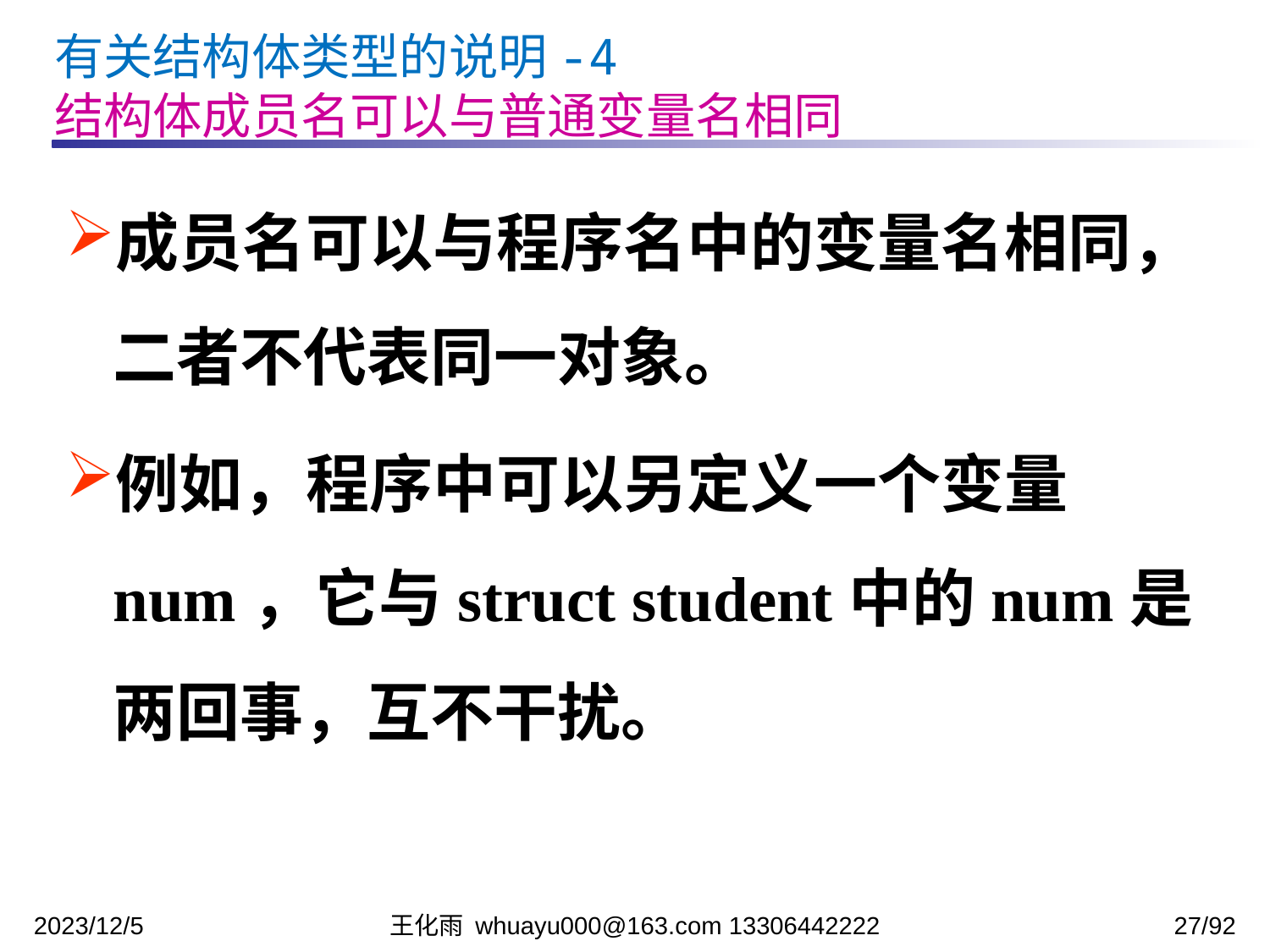

有关结构体类型的说明-4
结构体成员名可以与普通变量名相同
成员名可以与程序名中的变量名相同，二者不代表同一对象。
例如，程序中可以另定义一个变量num，它与struct student中的num是两回事，互不干扰。
2023/12/5
王化雨 whuayu000@163.com 13306442222
27/92